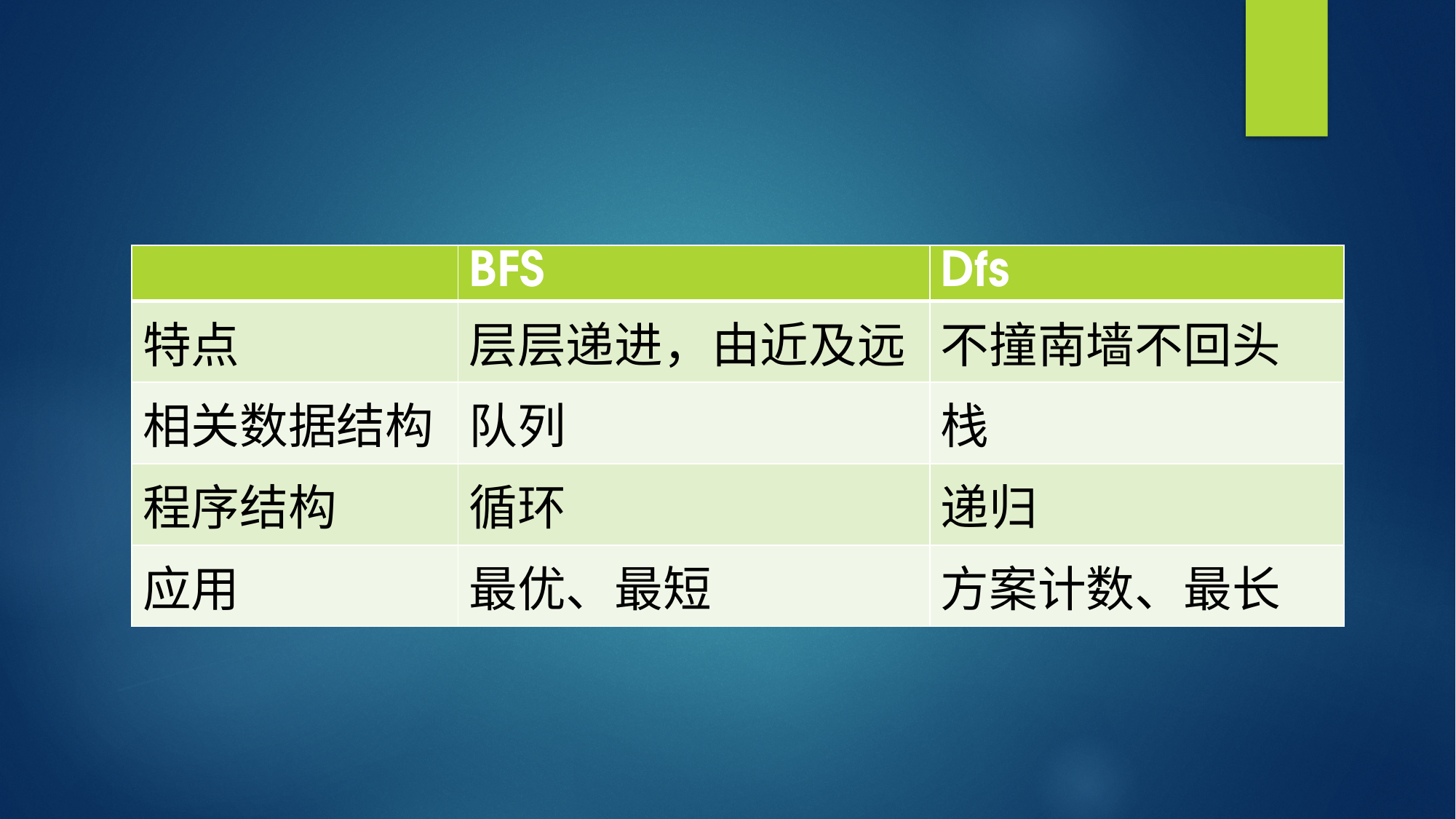

#
|  | BFS | Dfs |
| --- | --- | --- |
| 特点 | 层层递进，由近及远 | 不撞南墙不回头 |
| 相关数据结构 | 队列 | 栈 |
| 程序结构 | 循环 | 递归 |
| 应用 | 最优、最短 | 方案计数、最长 |